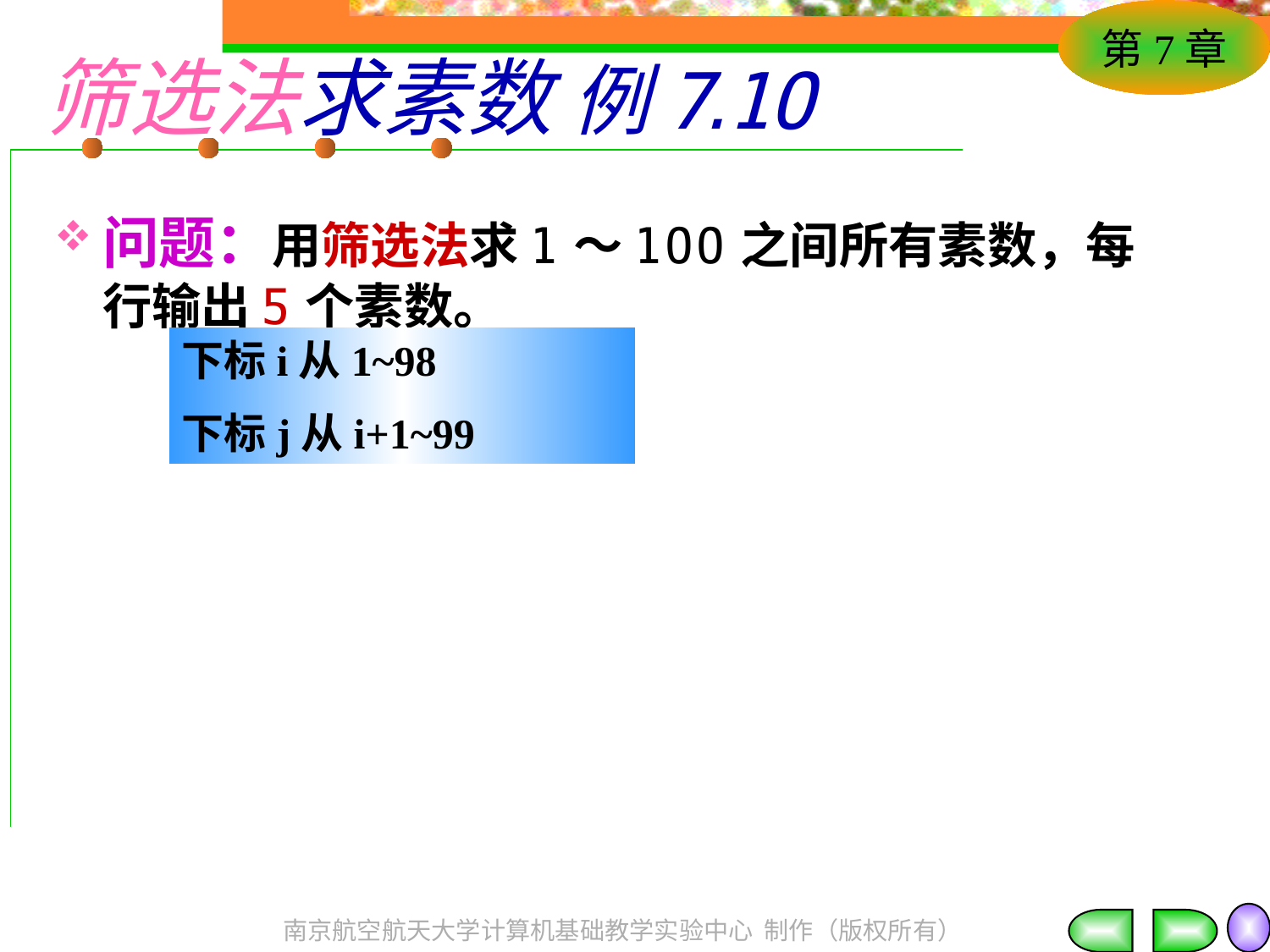

# 筛选法求素数 例7.10
问题：用筛选法求1～100之间所有素数，每行输出5个素数。
下标i从1~98
下标j从i+1~99